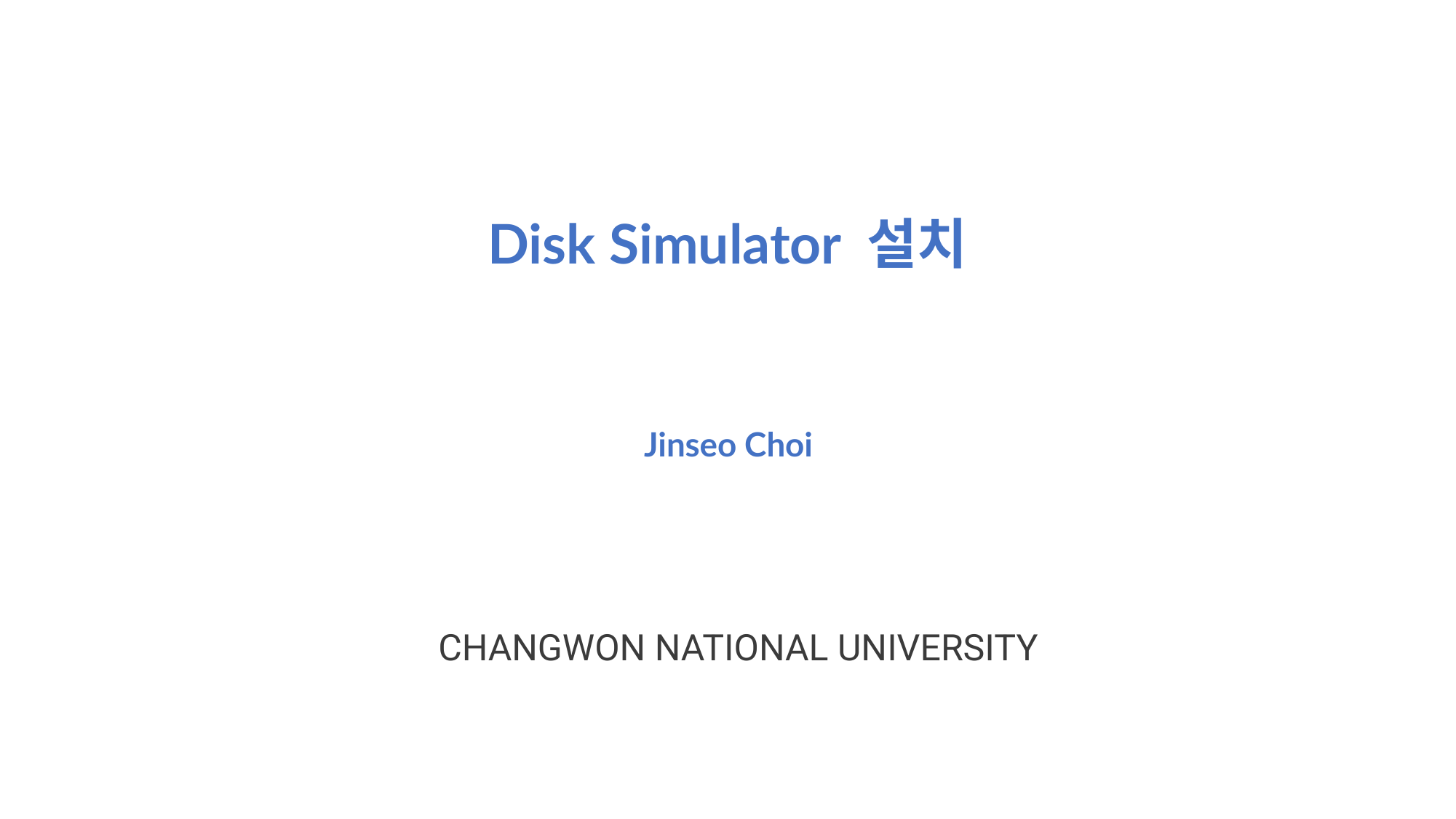

Disk Simulator 설치
Jinseo Choi
CHANGWON NATIONAL UNIVERSITY